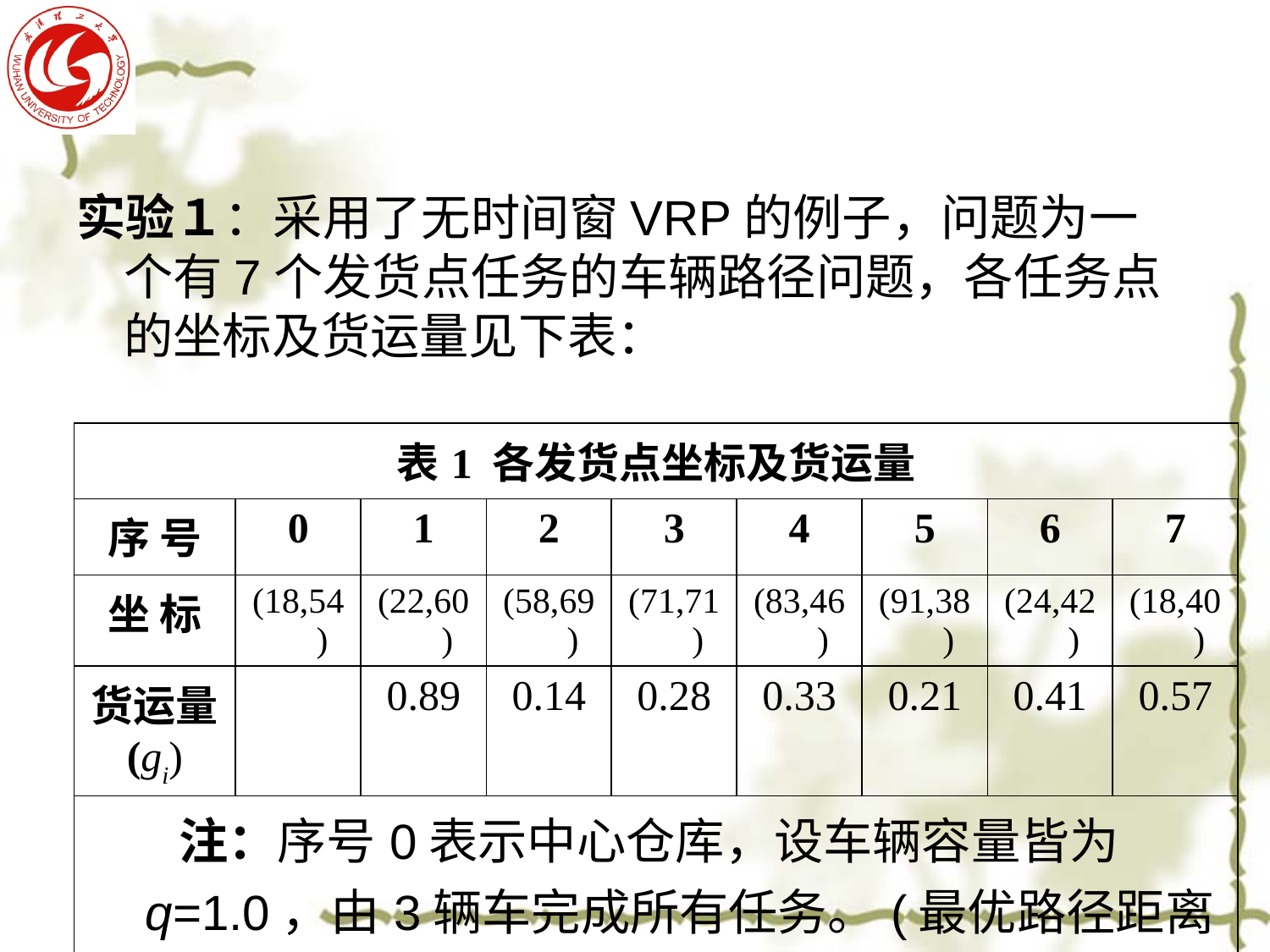

实验１：采用了无时间窗VRP的例子，问题为一个有7个发货点任务的车辆路径问题，各任务点的坐标及货运量见下表：
| 表1 各发货点坐标及货运量 |  |  |  |  |  |  |  |  |
| --- | --- | --- | --- | --- | --- | --- | --- | --- |
| 序 号 | 0 | 1 | 2 | 3 | 4 | 5 | 6 | 7 |
| 坐 标 | (18,54) | (22,60) | (58,69) | (71,71) | (83,46) | (91,38) | (24,42) | (18,40) |
| 货运量 (gi) |  | 0.89 | 0.14 | 0.28 | 0.33 | 0.21 | 0.41 | 0.57 |
| 注：序号0表示中心仓库，设车辆容量皆为q=1.0，由3辆车完成所有任务。(最优路径距离为217.81) |  |  |  |  |  |  |  |  |